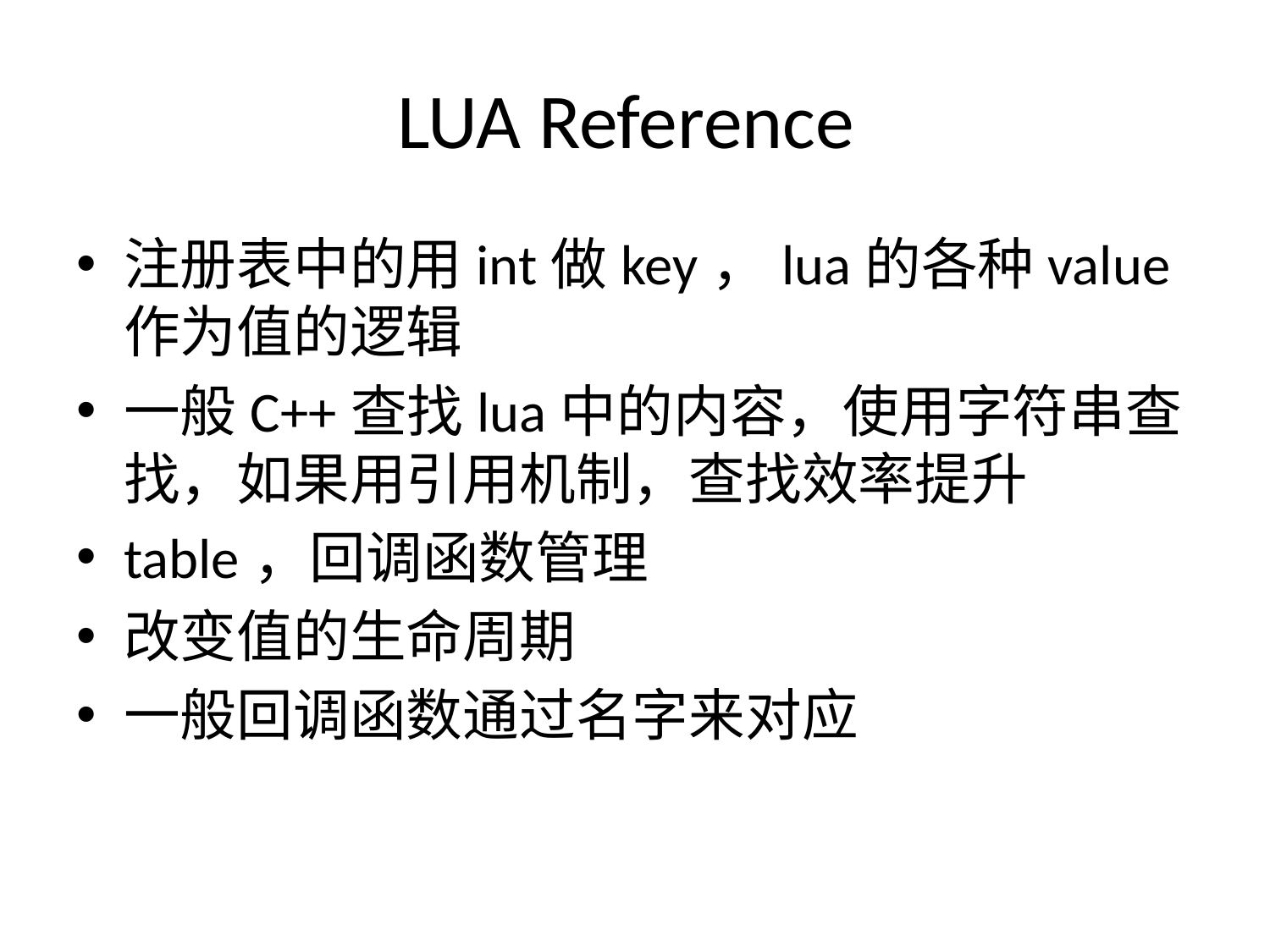

# LUA Reference
注册表中的用int做key，lua的各种value作为值的逻辑
一般C++查找lua中的内容，使用字符串查找，如果用引用机制，查找效率提升
table，回调函数管理
改变值的生命周期
一般回调函数通过名字来对应